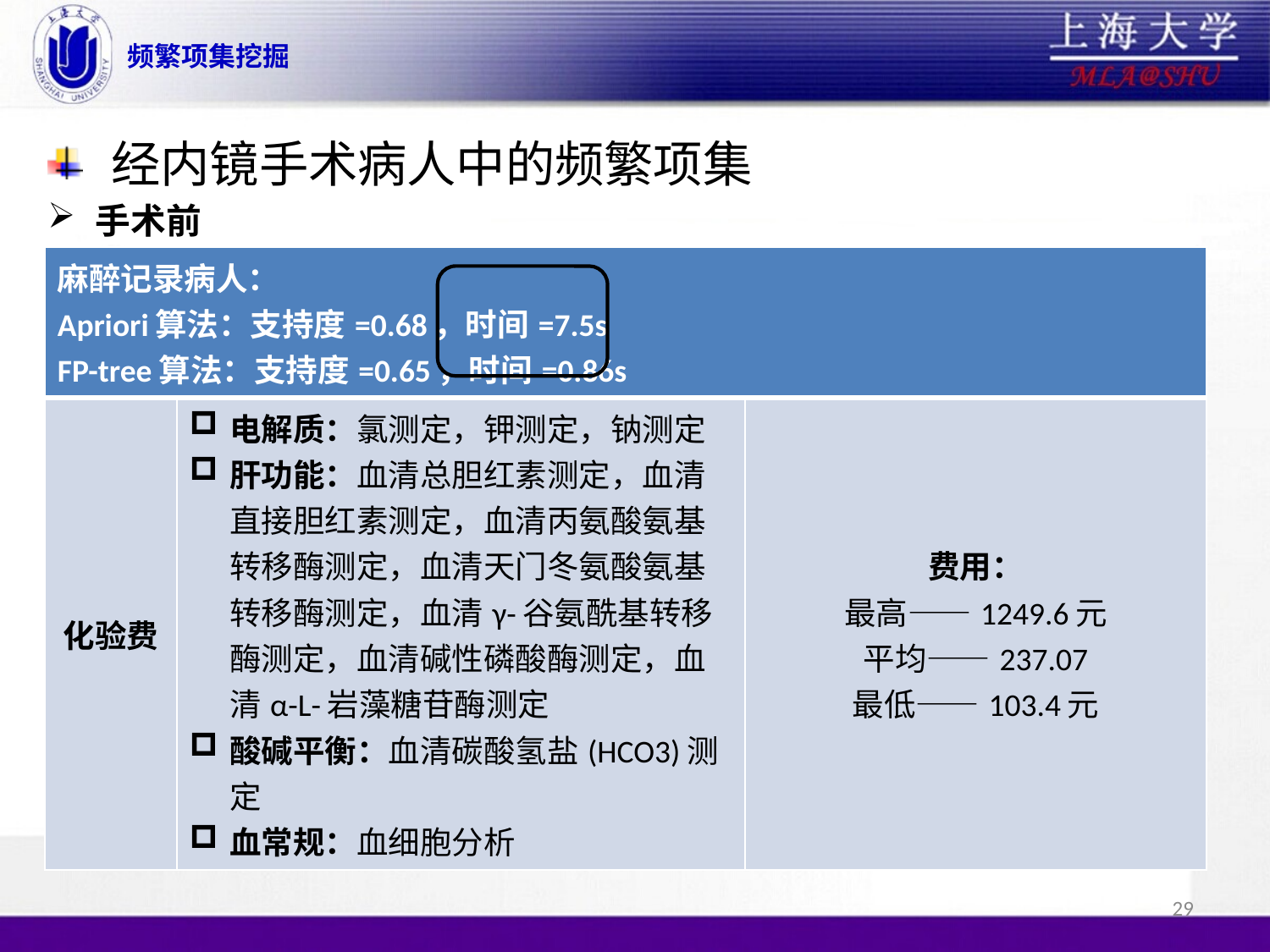

# 频繁项集挖掘
经内镜手术病人中的频繁项集
手术前
| 麻醉记录病人： Apriori算法：支持度=0.68，时间=7.5s FP-tree算法：支持度=0.65，时间=0.86s |  |  |  |
| --- | --- | --- | --- |
| 化验费 | 电解质：氯测定，钾测定，钠测定 肝功能：血清总胆红素测定，血清直接胆红素测定，血清丙氨酸氨基转移酶测定，血清天门冬氨酸氨基转移酶测定，血清γ-谷氨酰基转移酶测定，血清碱性磷酸酶测定，血清α-L-岩藻糖苷酶测定 酸碱平衡：血清碳酸氢盐(HCO3)测定 血常规：血细胞分析 |  | 费用： 最高——1249.6元 平均——237.07 最低——103.4元 |

29